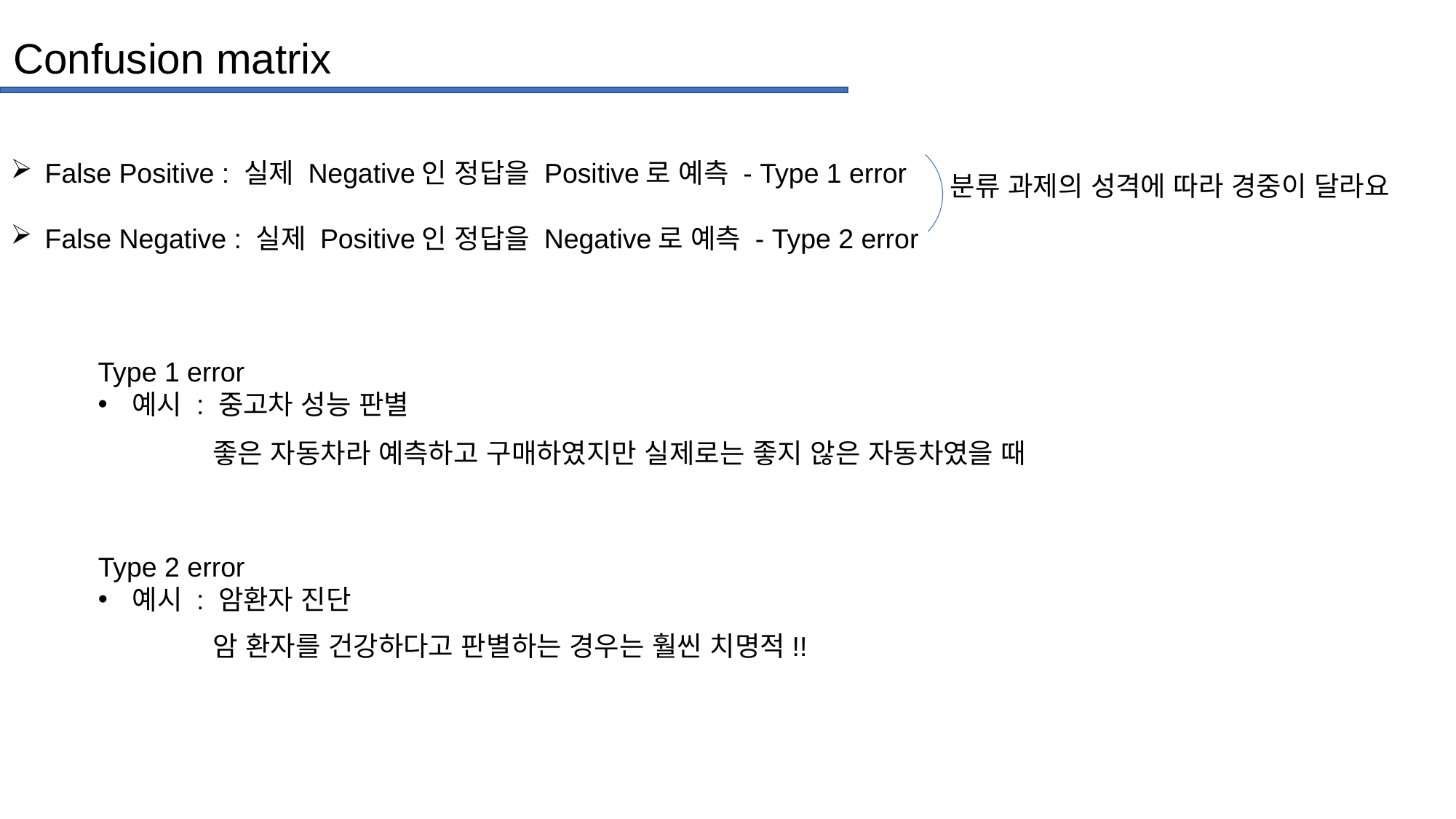

Confusion matrix

False Positive : 실제 Negative인 정답을 Positive로 예측 - Type 1 error
False Negative : 실제 Positive인 정답을 Negative로 예측 - Type 2 error

분류 과제의 성격에 따라 경중이 달라요
Type 1 error
예시 : 중고차 성능 판별
좋은 자동차라 예측하고 구매하였지만 실제로는 좋지 않은 자동차였을 때
Type 2 error
예시 : 암환자 진단
암 환자를 건강하다고 판별하는 경우는 훨씬 치명적!!